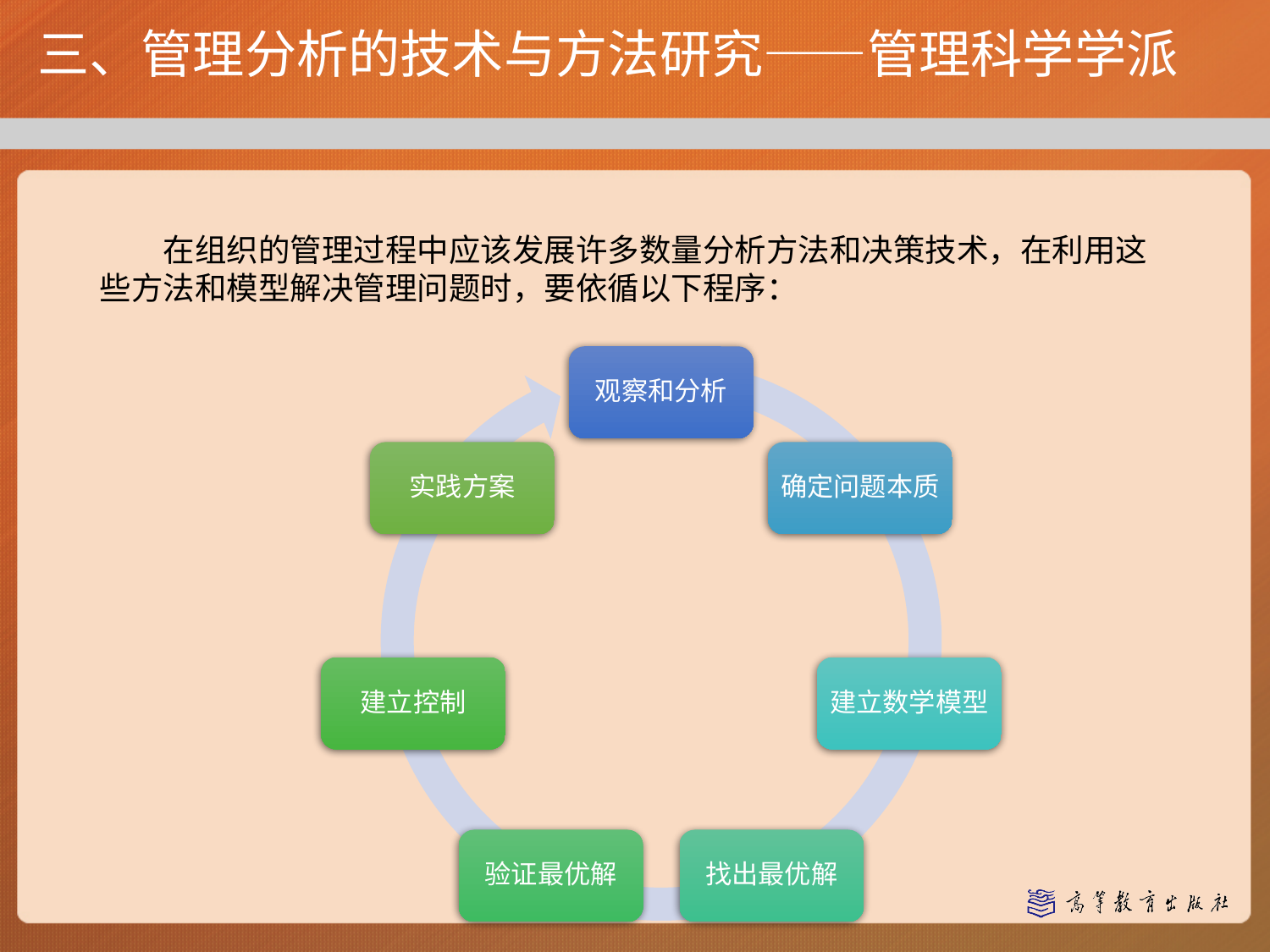

三、管理分析的技术与方法研究——管理科学学派
在组织的管理过程中应该发展许多数量分析方法和决策技术，在利用这些方法和模型解决管理问题时，要依循以下程序：
观察和分析
确定问题本质
建立数学模型
找出最优解
验证最优解
建立控制
实践方案